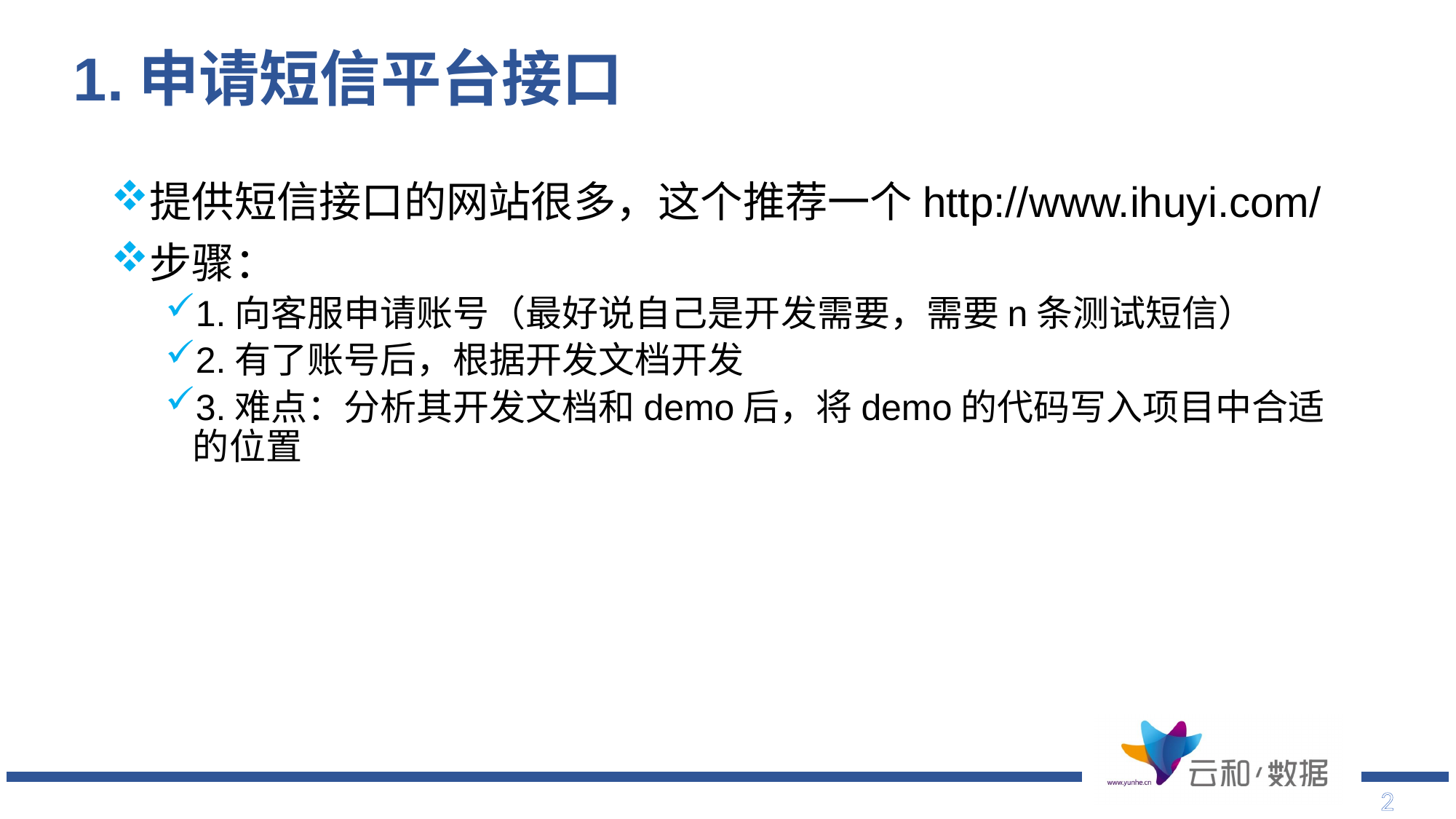

# 1.申请短信平台接口
提供短信接口的网站很多，这个推荐一个http://www.ihuyi.com/
步骤：
1.向客服申请账号（最好说自己是开发需要，需要n条测试短信）
2.有了账号后，根据开发文档开发
3.难点：分析其开发文档和demo后，将demo的代码写入项目中合适的位置